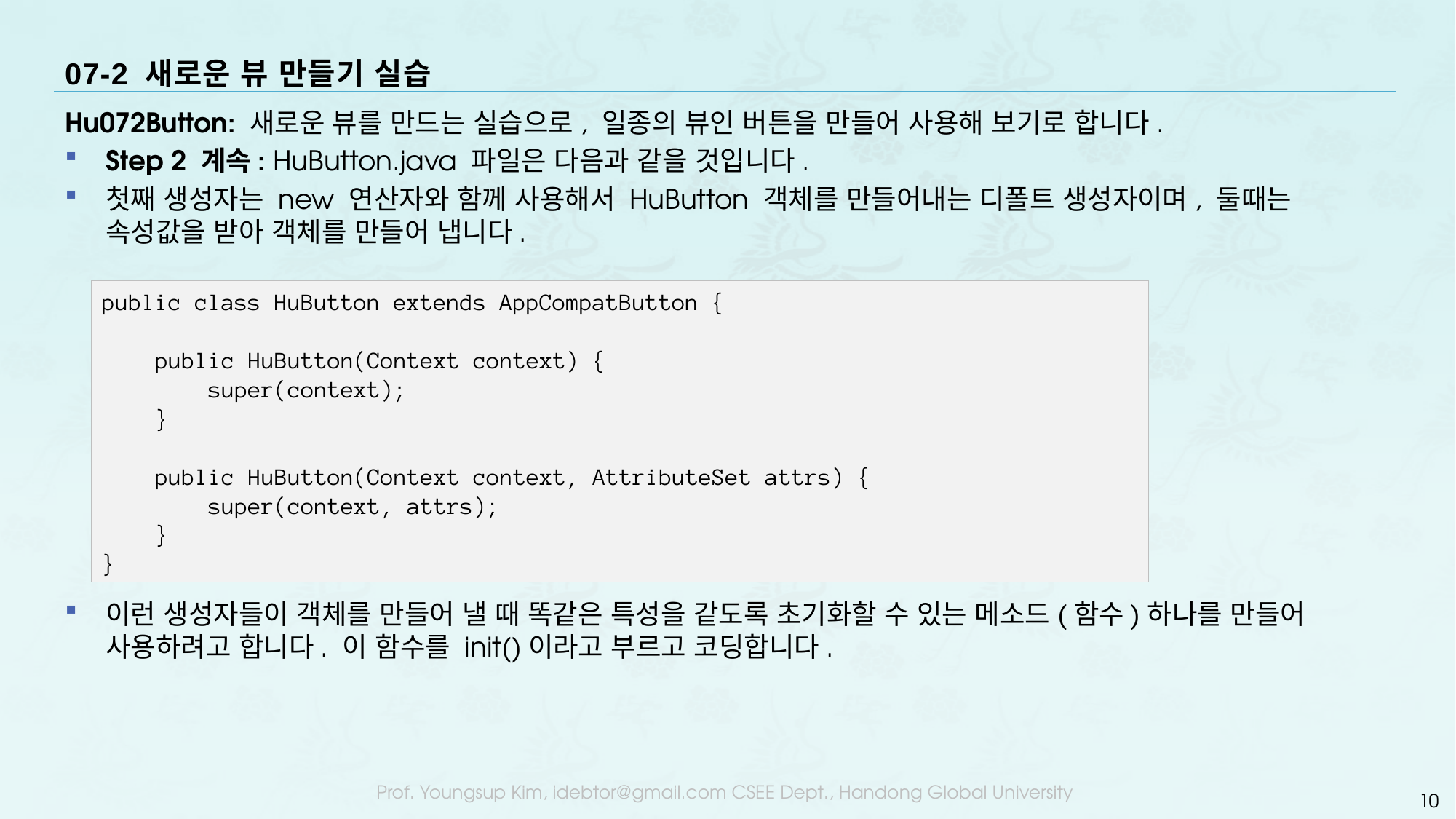

# 07-2 새로운 뷰 만들기 실습
Hu072Button: 새로운 뷰를 만드는 실습으로, 일종의 뷰인 버튼을 만들어 사용해 보기로 합니다.
Step 2 계속: HuButton.java 파일은 다음과 같을 것입니다.
첫째 생성자는 new 연산자와 함께 사용해서 HuButton 객체를 만들어내는 디폴트 생성자이며, 둘때는 속성값을 받아 객체를 만들어 냅니다.

이런 생성자들이 객체를 만들어 낼 때 똑같은 특성을 같도록 초기화할 수 있는 메소드(함수)하나를 만들어 사용하려고 합니다. 이 함수를 init()이라고 부르고 코딩합니다.

public class HuButton extends AppCompatButton {

    public HuButton(Context context) {
        super(context);
    }

    public HuButton(Context context, AttributeSet attrs) {
        super(context, attrs);
    }
}
10